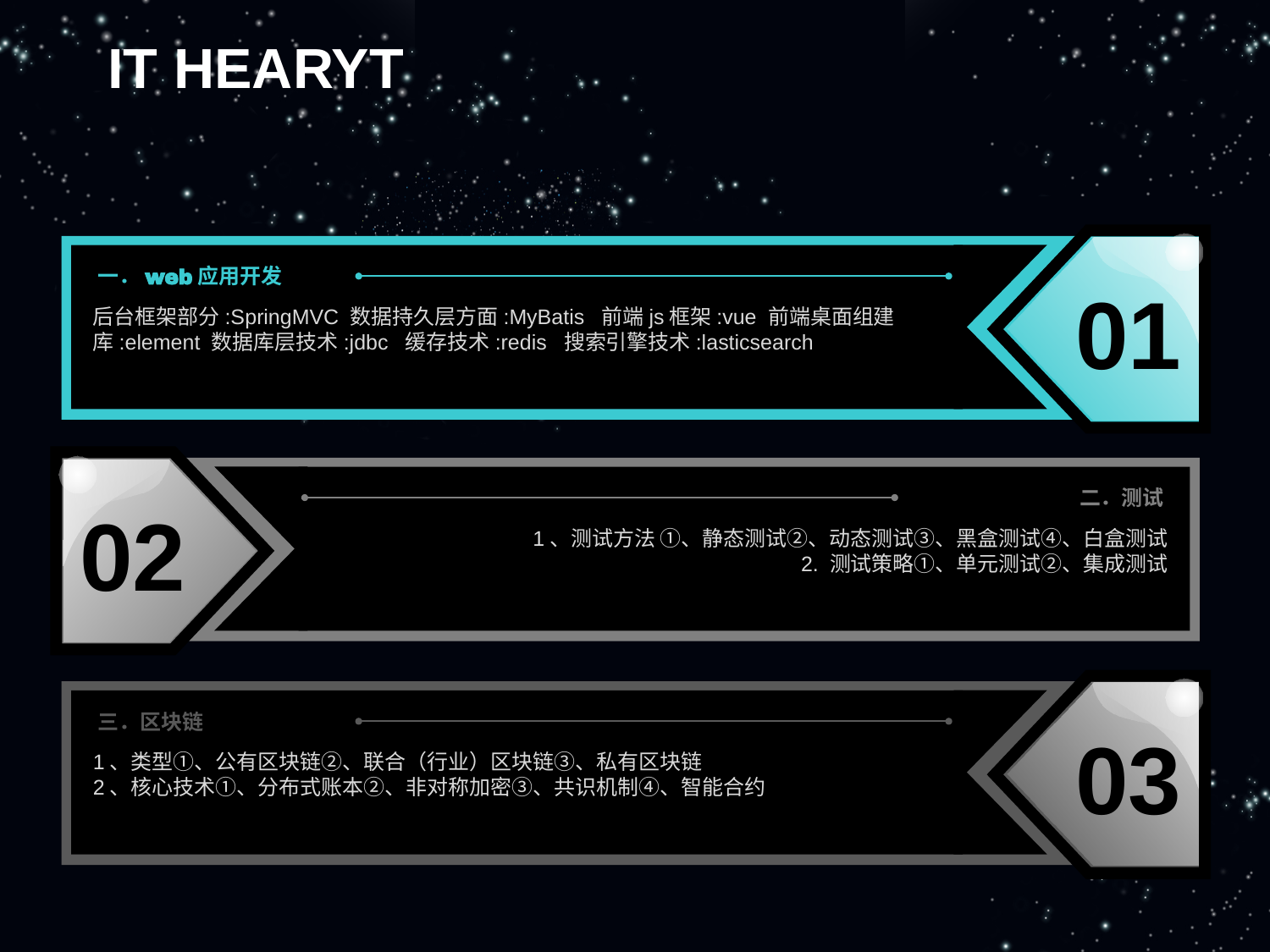

# IT HEARYT

01

一．web应用开发
后台框架部分:SpringMVC 数据持久层方面:MyBatis  前端js框架:vue 前端桌面组建库:element 数据库层技术:jdbc  缓存技术:redis  搜索引擎技术:lasticsearch

02

二．测试
1、测试方法 ①、静态测试②、动态测试③、黑盒测试④、白盒测试
2. 测试策略①、单元测试②、集成测试

03

三．区块链
1、类型①、公有区块链②、联合（行业）区块链③、私有区块链
2、核心技术①、分布式账本②、非对称加密③、共识机制④、智能合约